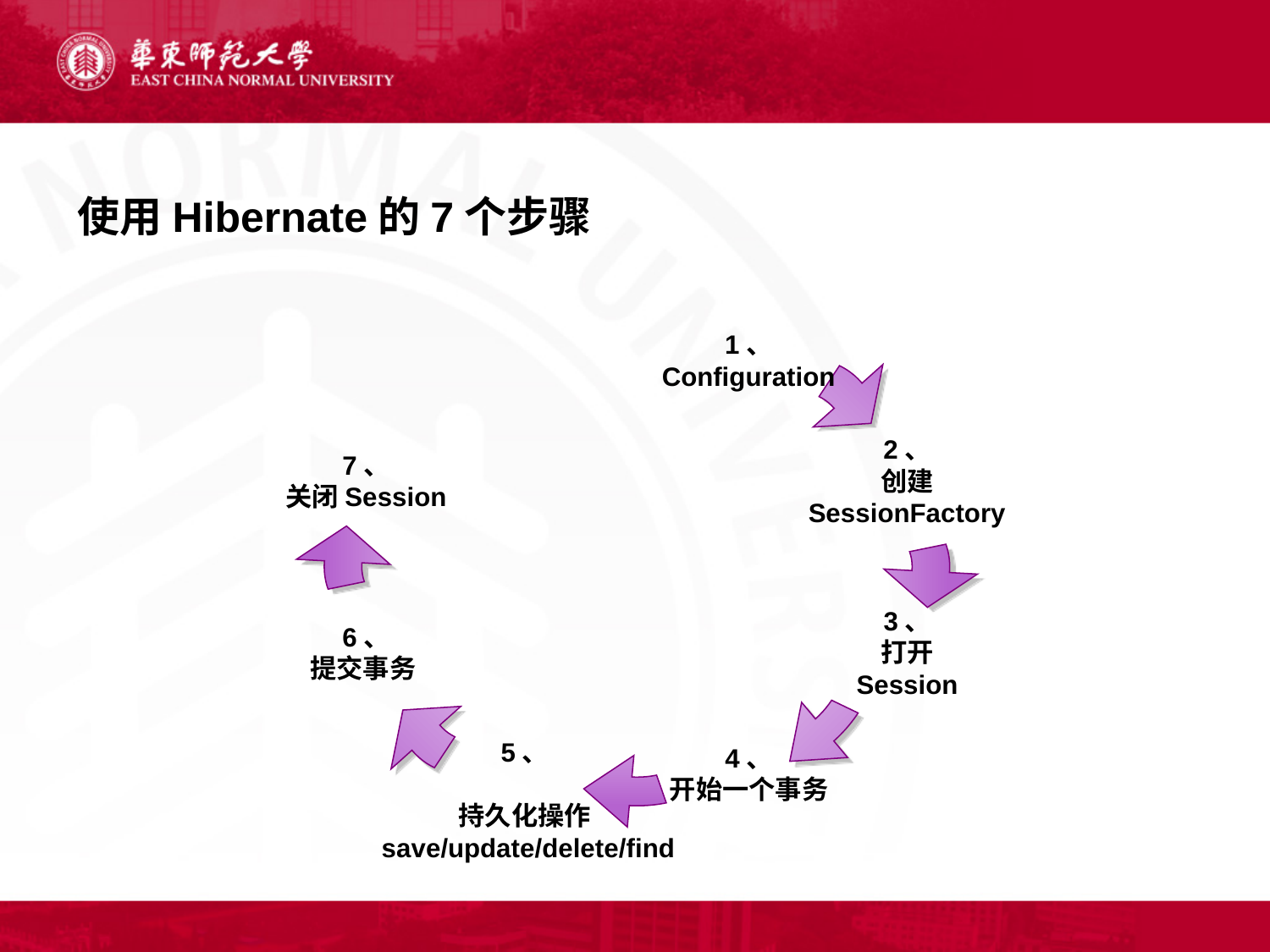

# 使用Hibernate的7个步骤

1、
Configuration

7、
关闭Session
2、
创建
SessionFactory

6、
提交事务
3、
打开
Session

5、

持久化操作
 save/update/delete/find
4、
开始一个事务